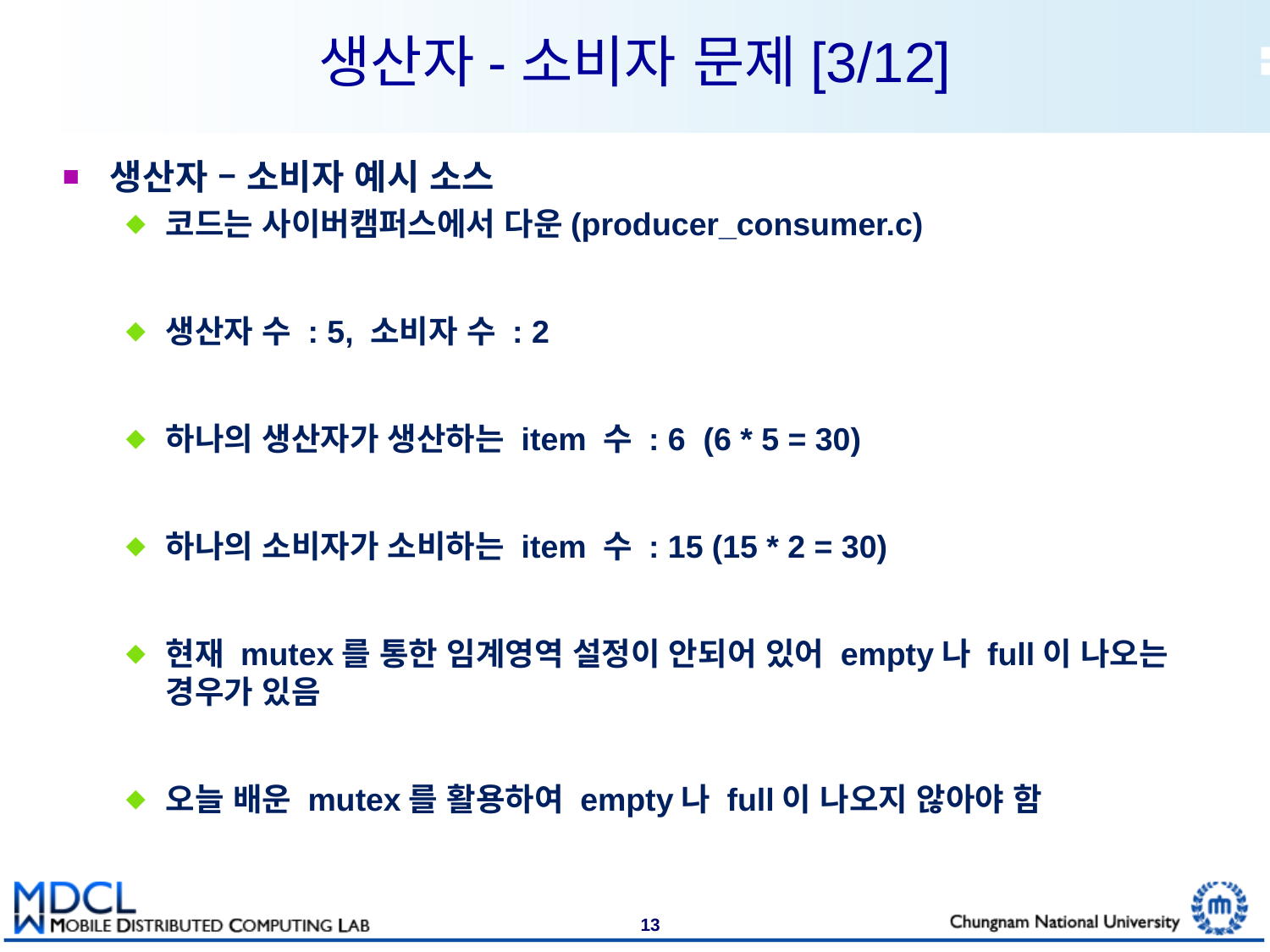

# 생산자-소비자 문제[3/12]
생산자 – 소비자 예시 소스
코드는 사이버캠퍼스에서 다운(producer_consumer.c)

생산자 수 : 5, 소비자 수 : 2

하나의 생산자가 생산하는 item 수 : 6  (6 * 5 = 30)

하나의 소비자가 소비하는 item 수 : 15 (15 * 2 = 30)

현재 mutex를 통한 임계영역 설정이 안되어 있어 empty나 full이 나오는 경우가 있음

오늘 배운 mutex를 활용하여 empty나 full이 나오지 않아야 함